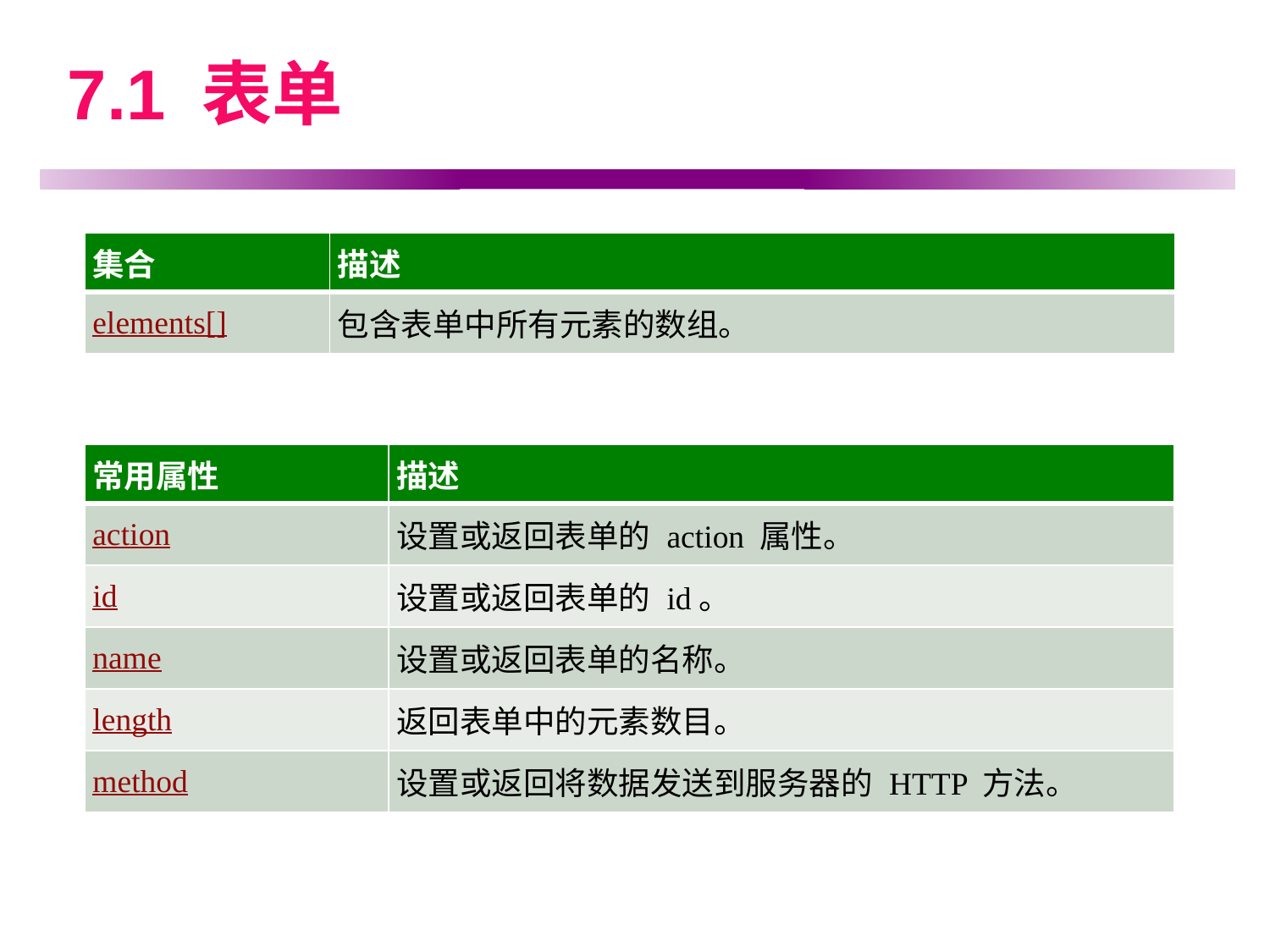

# 7.1 表单
| 集合 | 描述 |
| --- | --- |
| elements[] | 包含表单中所有元素的数组。 |
| 常用属性 | 描述 |
| --- | --- |
| action | 设置或返回表单的 action 属性。 |
| id | 设置或返回表单的 id。 |
| name | 设置或返回表单的名称。 |
| length | 返回表单中的元素数目。 |
| method | 设置或返回将数据发送到服务器的 HTTP 方法。 |